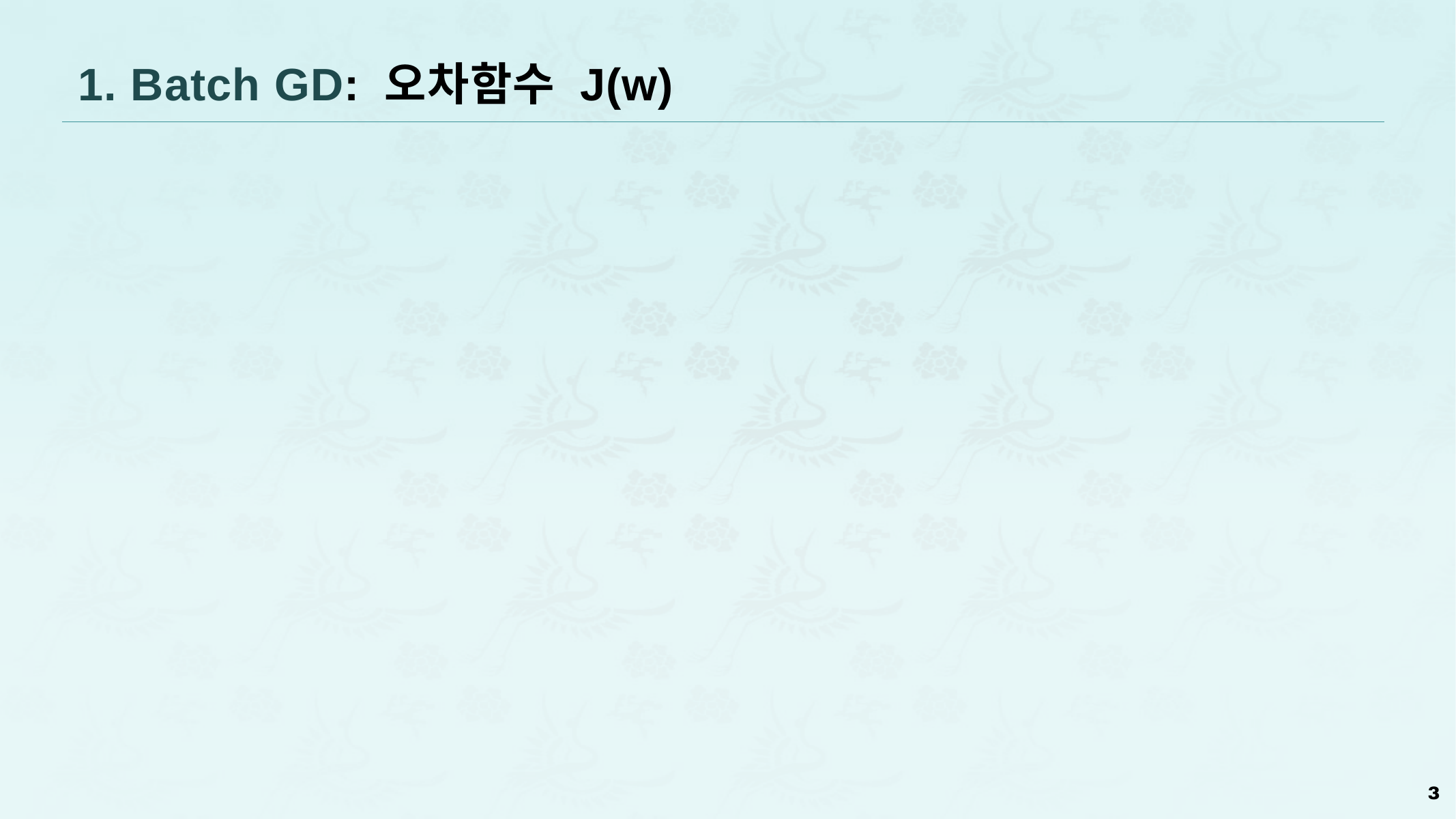

# 1. Batch GD: 오차함수 J(w)

3